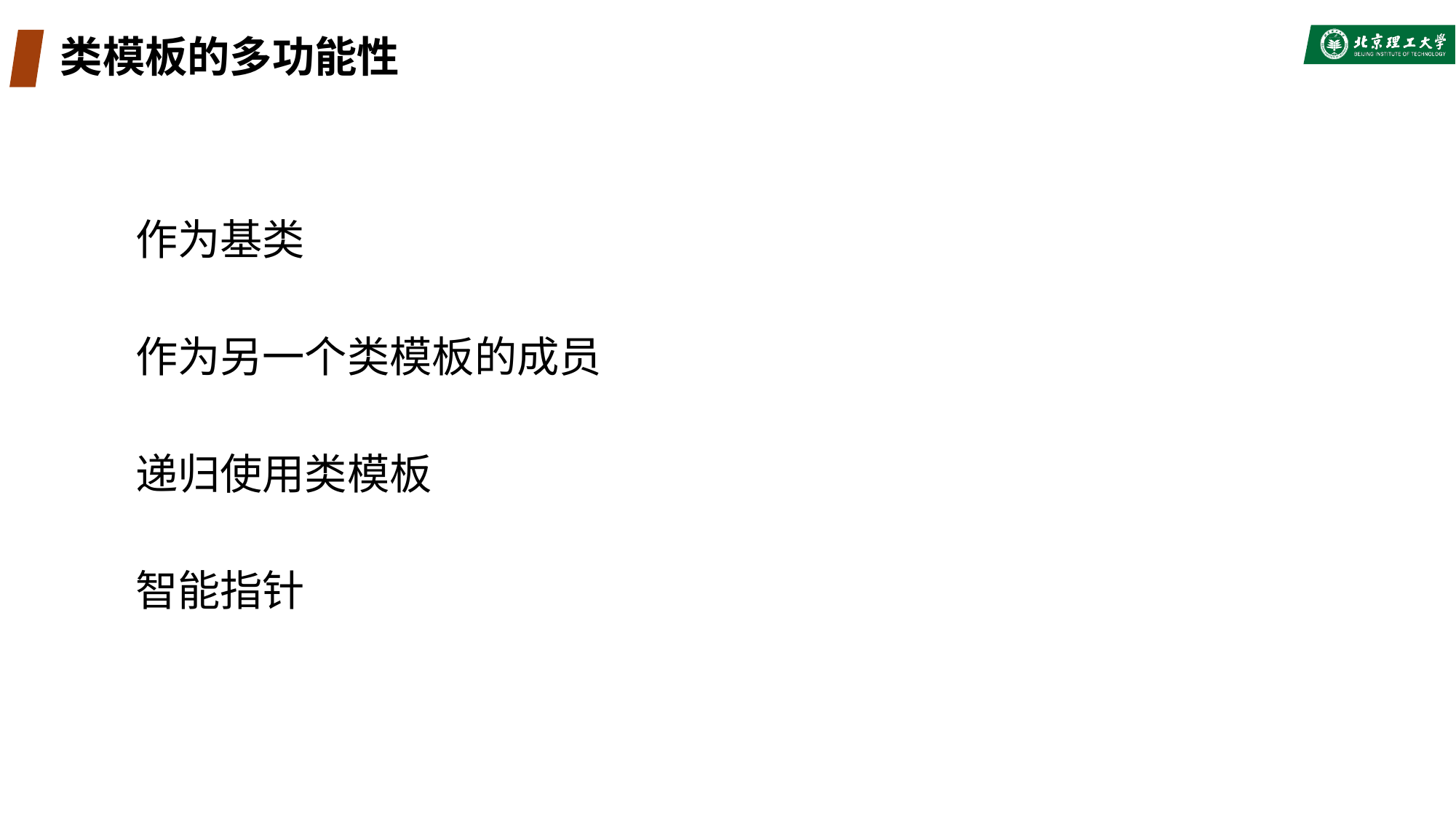

# 类模板的多功能性
作为基类
作为另一个类模板的成员
递归使用类模板
智能指针